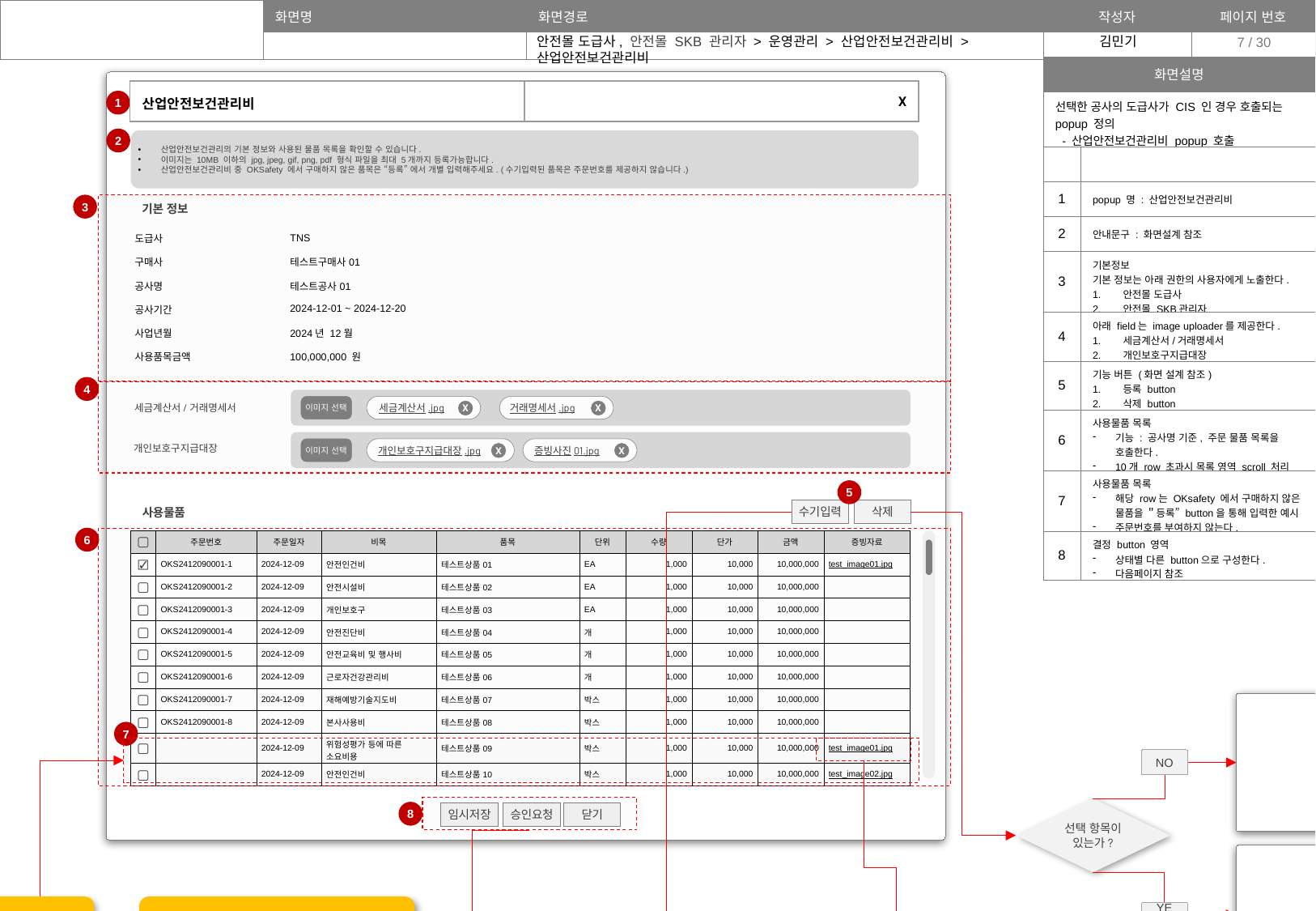

안전몰 도급사, 안전몰 SKB 관리자 > 운영관리 > 산업안전보건관리비 > 산업안전보건관리비
7
| 화면설명 |  |
| --- | --- |
| 선택한 공사의 도급사가 CIS 인 경우 호출되는 popup 정의 - 산업안전보건관리비 popup 호출 |  |
|  |  |
| 1 | popup 명 : 산업안전보건관리비 |
| 2 | 안내문구 : 화면설계 참조 |
| 3 | 기본정보 기본 정보는 아래 권한의 사용자에게 노출한다. 안전몰 도급사 안전몰 SKB관리자 |
| 4 | 아래 field는 image uploader를 제공한다. 세금계산서/거래명세서 개인보호구지급대장 |
| 5 | 기능 버튼 (화면 설계 참조) 등록 button 삭제 button |
| 6 | 사용물품 목록 기능 : 공사명 기준, 주문 물품 목록을 호출한다. 10개 row 초과시 목록 영역 scroll 처리 |
| 7 | 사용물품 목록 해당 row는 OKsafety 에서 구매하지 않은 물품을 ＂등록” button을 통해 입력한 예시 주문번호를 부여하지 않는다. |
| 8 | 결정 button 영역 상태별 다른 button으로 구성한다. 다음페이지 참조 |

| 산업안전보건관리비 | X |
| --- | --- |
1
2
산업안전보건관리의 기본 정보와 사용된 물품 목록을 확인할 수 있습니다.
이미지는 10MB 이하의 jpg, jpeg, gif, png, pdf 형식 파일을 최대 5개까지 등록가능합니다.
산업안전보건관리비 중 OKSafety 에서 구매하지 않은 품목은 “등록” 에서 개별 입력해주세요. (수기입력된 품목은 주문번호를 제공하지 않습니다.)
3

기본 정보
| 도급사 | TNS |
| --- | --- |
| 구매사 | 테스트구매사01 |
| 공사명 | 테스트공사01 |
| 공사기간 | 2024-12-01 ~ 2024-12-20 |
| 사업년월 | 2024년 12월 |
| 사용품목금액 | 100,000,000 원 |
4

세금계산서/거래명세서

이미지 선택
   세금계산서.jpg
  거래명세서.jpg
X
X
개인보호구지급대장

이미지 선택
  개인보호구지급대장.jpg
  증빙사진01.jpg
X
X
5
수기입력
삭제
사용물품
6

| ▢ | 주문번호 | 주문일자 | 비목 | 품목 | 단위 | 수량 | 단가 | 금액 | 증빙자료 |
| --- | --- | --- | --- | --- | --- | --- | --- | --- | --- |
| ☑️ | OKS2412090001-1 | 2024-12-09 | 안전인건비 | 테스트상품01 | EA | 1,000 | 10,000 | 10,000,000 | test\_image01.jpg |
| ▢ | OKS2412090001-2 | 2024-12-09 | 안전시설비 | 테스트상품02 | EA | 1,000 | 10,000 | 10,000,000 |  |
| ▢ | OKS2412090001-3 | 2024-12-09 | 개인보호구 | 테스트상품03 | EA | 1,000 | 10,000 | 10,000,000 |  |
| ▢ | OKS2412090001-4 | 2024-12-09 | 안전진단비 | 테스트상품04 | 개 | 1,000 | 10,000 | 10,000,000 |  |
| ▢ | OKS2412090001-5 | 2024-12-09 | 안전교육비 및 행사비 | 테스트상품05 | 개 | 1,000 | 10,000 | 10,000,000 |  |
| ▢ | OKS2412090001-6 | 2024-12-09 | 근로자건강관리비 | 테스트상품06 | 개 | 1,000 | 10,000 | 10,000,000 |  |
| ▢ | OKS2412090001-7 | 2024-12-09 | 재해예방기술지도비 | 테스트상품07 | 박스 | 1,000 | 10,000 | 10,000,000 |  |
| ▢ | OKS2412090001-8 | 2024-12-09 | 본사사용비 | 테스트상품08 | 박스 | 1,000 | 10,000 | 10,000,000 |  |
| ▢ |  | 2024-12-09 | 위험성평가 등에 따른 소요비용 | 테스트상품09 | 박스 | 1,000 | 10,000 | 10,000,000 | test\_image01.jpg |
| ▢ |  | 2024-12-09 | 안전인건비 | 테스트상품10 | 박스 | 1,000 | 10,000 | 10,000,000 | test\_image02.jpg |

사용물품을 선택해 주세요.
7

NO
닫기

선택 항목이 있는가?
8
임시저장
승인요청
닫기

삭제하시겠습니까?
사용물품 목록에 등록한다.
개별 등록한 사용물품은 주문번호를 부여하지 않는다.
상태별 결정 burron 영역 정의
다음 페이지 참조
YES

증빙자료
이미지 파일명 클릭시 image viewer popup 호출
예
아니오
| 사용물품 등록 | X |
| --- | --- |
산업안전보건관리비 중 OKSafety 에서 구매하지 않은 품목은 직접 입력해주세요.
금액은 입력하신 수량과 단가를 곱하여 자동 산출됩니다.
품목수기에 입력한 정보를 증빙할 수 있는 자료(세금계산서, 실사진, 기타)를 이미지로 등록해주세요.
이미지는 10MB 이하의 jpg, jpeg, gif, png, pdf 형식 파일을 최대 5개까지 등록가능합니다.

사용물품 등록 popup

안내문구 : 화면설계 참조
주문일자
- calendar (input type =date)
- default : today
비목
- 호출값 : 코드관리 > SAF_MGMT_ITM
품목
- input box
단위
- 호출값 : 코드관리 > ORDERUNIT
수량
- 제한 : 정수입력, 천단위 콤마(,)
단가
- 제한 : 정수입력, 천단위 콤마(,)
금액
- 연산식 : 단가 * 수량
- 통화단위 : 원 표시
증빙자료
- 구현 : image uploader
결정 button
- 화면설계 참조
삭제되었습니다.

* 주문일자
2024.12.09               📅
저장되었습니다.
저장하시겠습니까?
* 비목
선택해주세요.            v
YES
닫기
* 품목
입력해주세요.
예
닫기
아니오
필수 항목이 입력되었는가?
*  단위
입력해주세요.
* 수량
입력해주세요.

필수 항목을 입력해 주세요.
* 단가
입력해주세요.
NO
금액
원
닫기

* 증빙자료
파일선택
   세금계산서.jpg
저장
취소